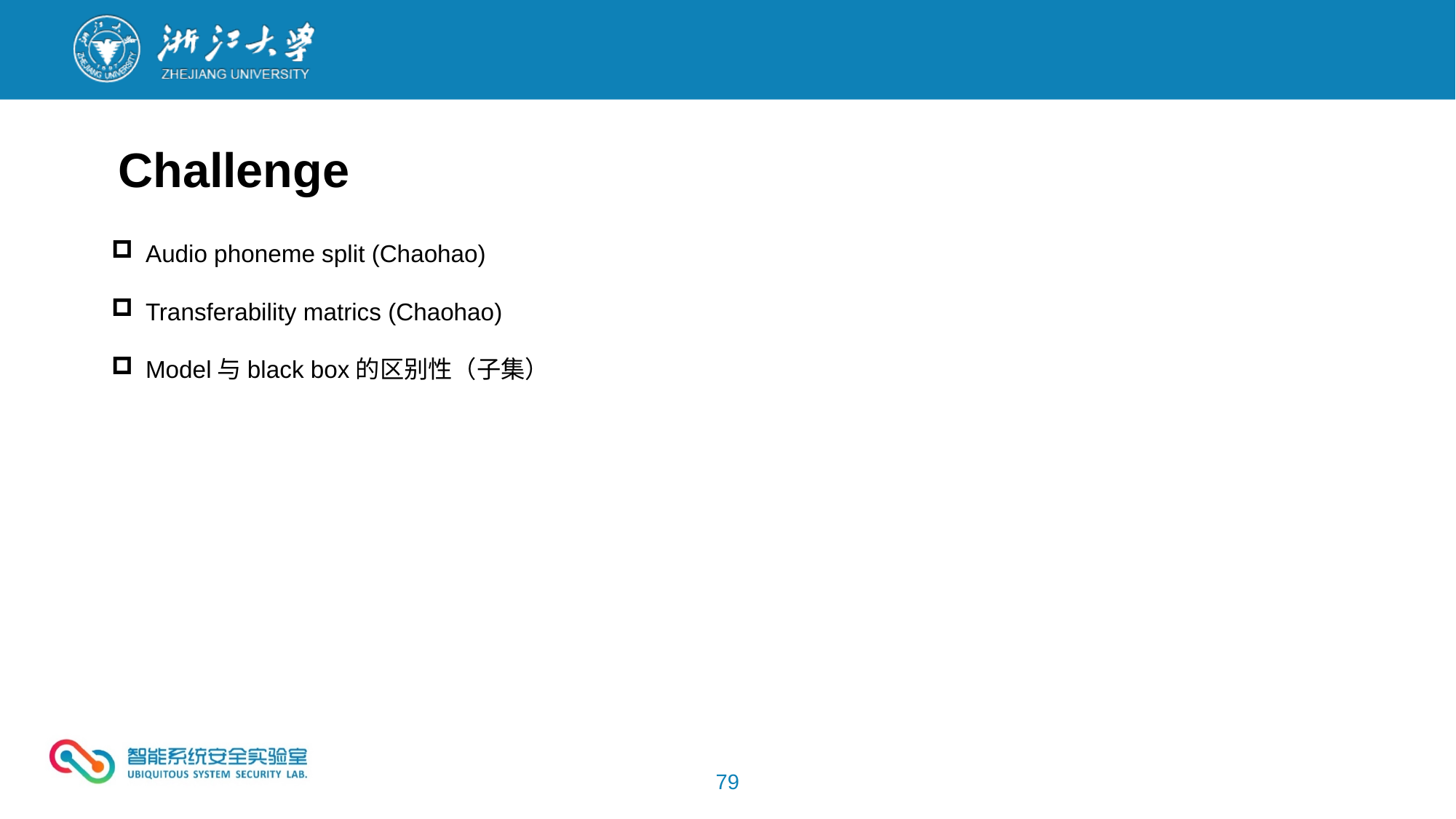

Challenge
Audio phoneme split (Chaohao)
Transferability matrics (Chaohao)
Model与black box的区别性（子集）